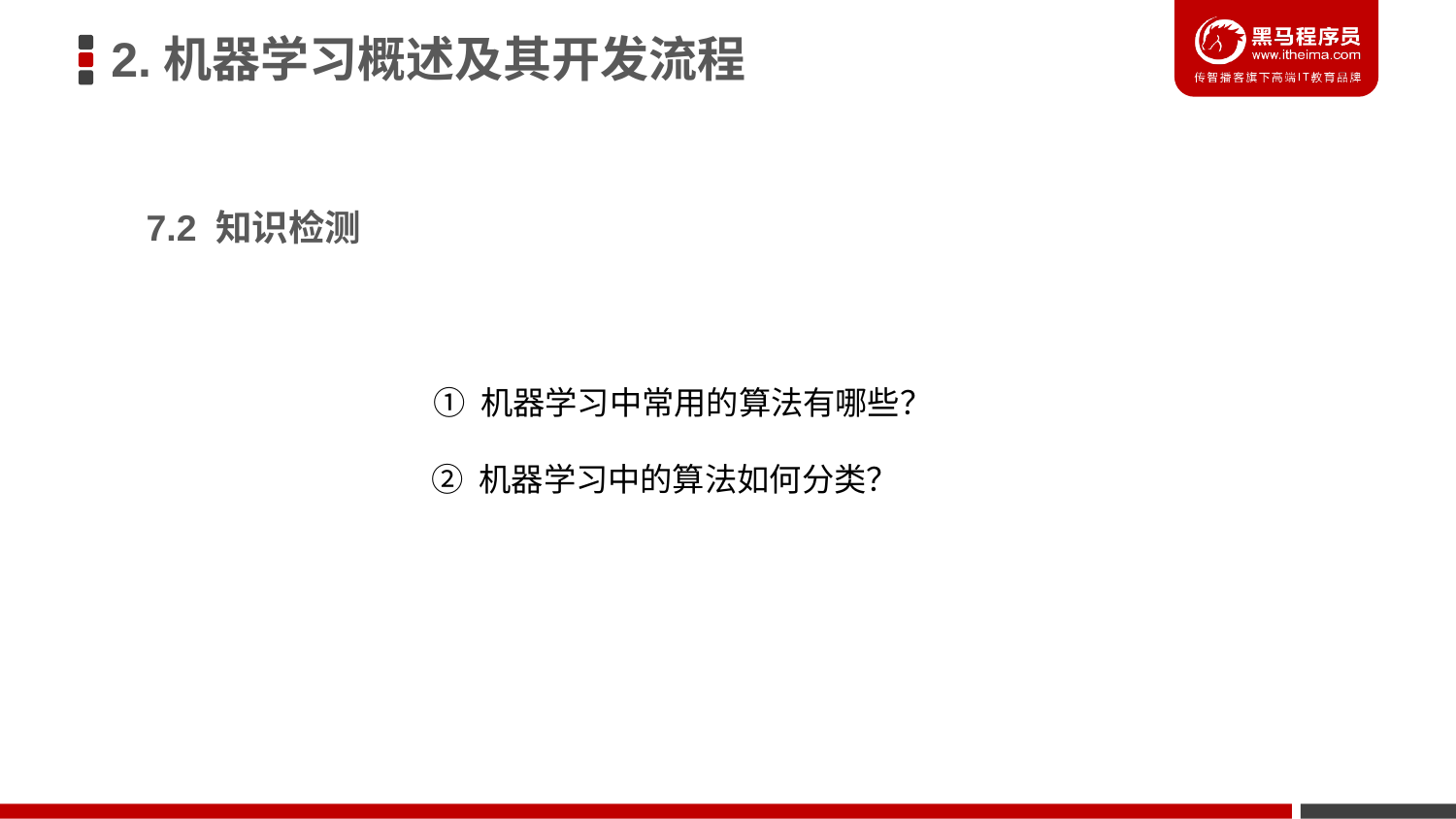

2.机器学习概述及其开发流程
7.2 知识检测
      ① 机器学习中常用的算法有哪些？

     ② 机器学习中的算法如何分类？